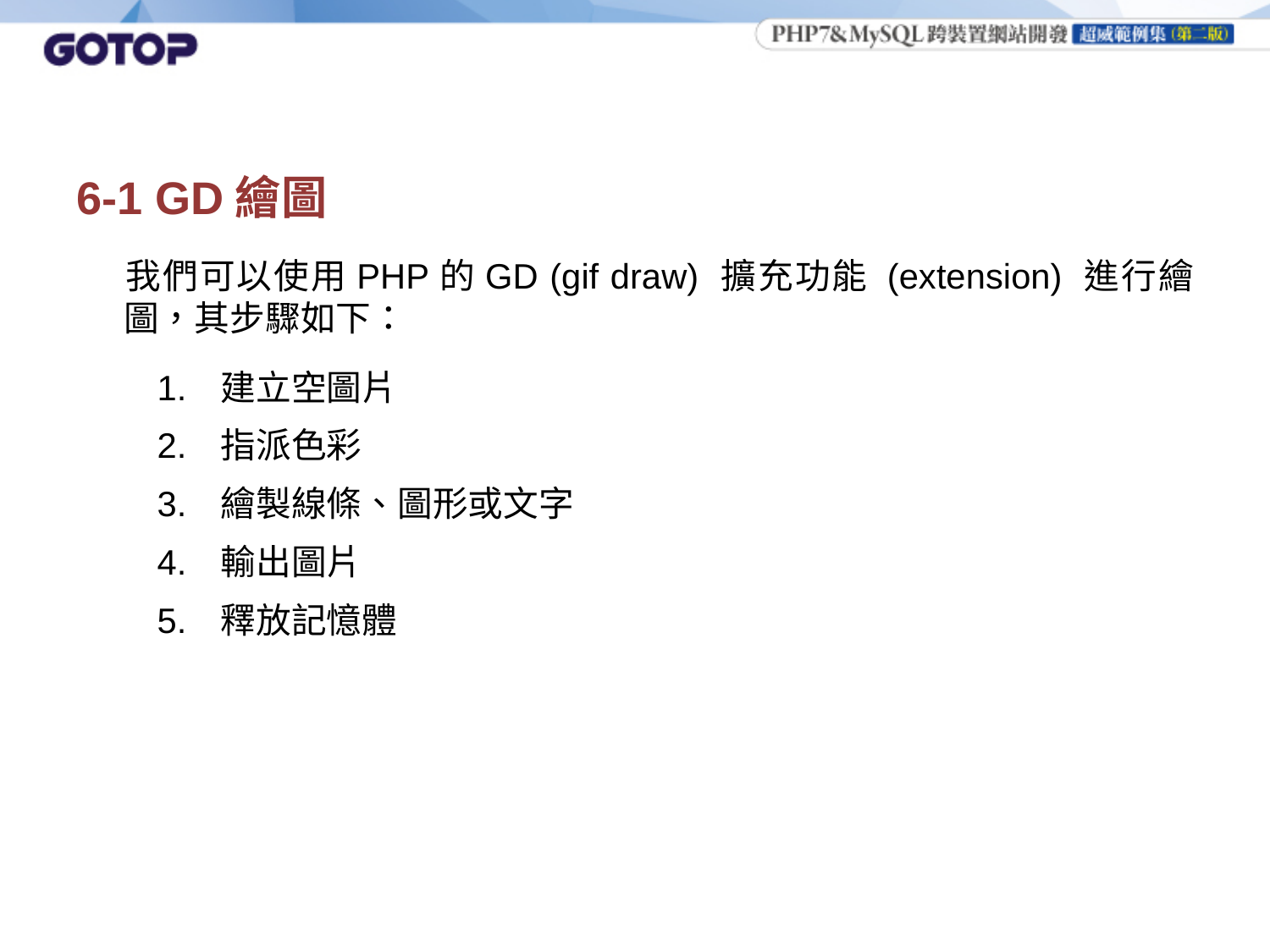

# 6-1 GD繪圖
	我們可以使用PHP的GD (gif draw) 擴充功能 (extension) 進行繪圖，其步驟如下：
建立空圖片
指派色彩
繪製線條、圖形或文字
輸出圖片
釋放記憶體